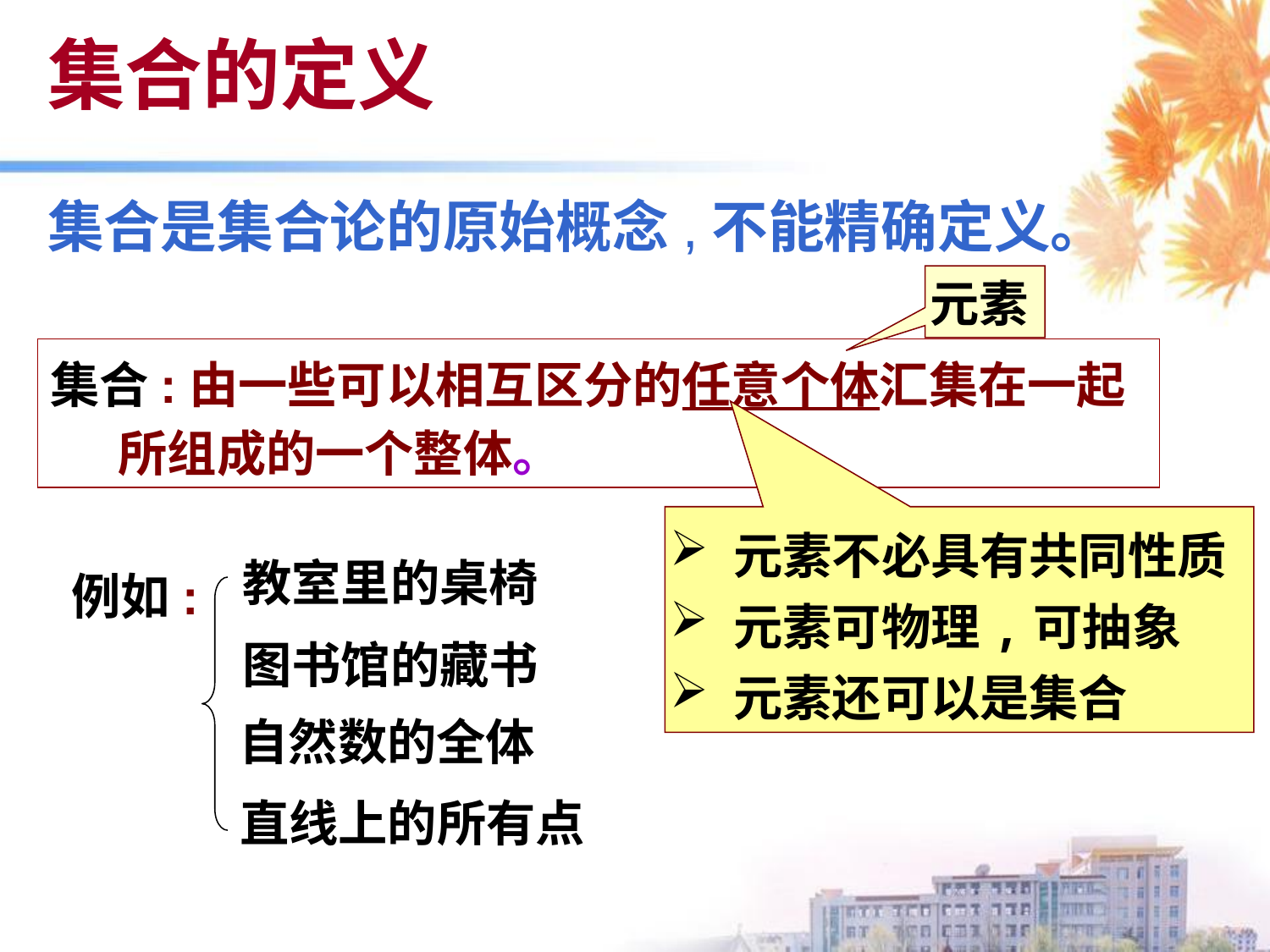

集合的定义
集合是集合论的原始概念,不能精确定义。
元素
集合:由一些可以相互区分的任意个体汇集在一起
     所组成的一个整体。
元素不必具有共同性质
元素可物理,可抽象
元素还可以是集合
例如:
教室里的桌椅

图书馆的藏书
自然数的全体
直线上的所有点